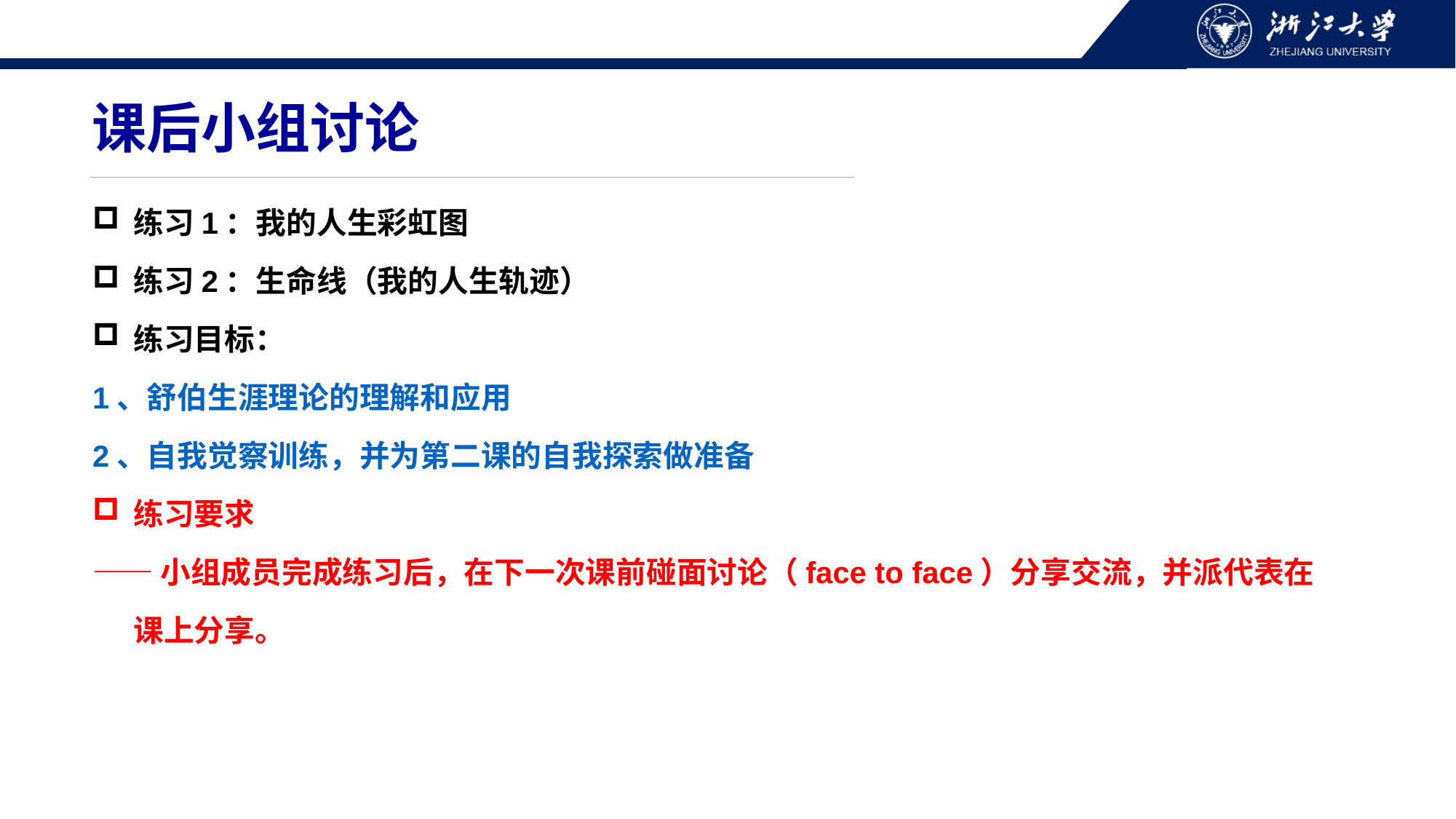

课后小组讨论
练习1：我的人生彩虹图
练习2：生命线（我的人生轨迹）
练习目标：
1、舒伯生涯理论的理解和应用
2、自我觉察训练，并为第二课的自我探索做准备
练习要求
——小组成员完成练习后，在下一次课前碰面讨论（face to face）分享交流，并派代表在课上分享。